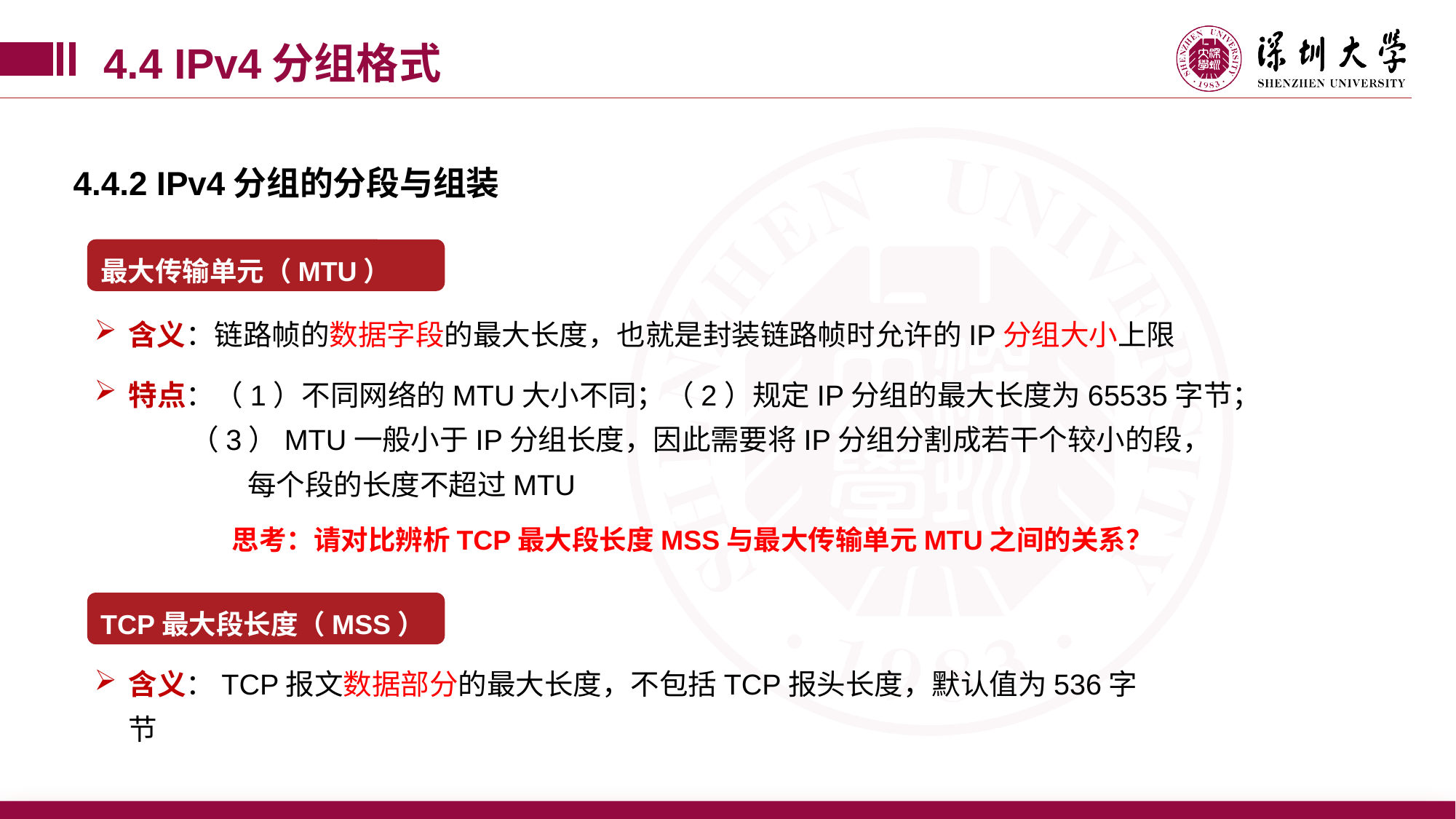

4.4 IPv4分组格式

4.4.2 IPv4分组的分段与组装
最大传输单元（MTU）
含义：链路帧的数据字段的最大长度，也就是封装链路帧时允许的IP分组大小上限
特点：（1）不同网络的MTU大小不同；（2）规定IP分组的最大长度为65535字节；
              （3）MTU一般小于IP分组长度，因此需要将IP分组分割成若干个较小的段，
                       每个段的长度不超过MTU
思考：请对比辨析TCP最大段长度MSS与最大传输单元MTU之间的关系？
TCP最大段长度（MSS）
含义：TCP报文数据部分的最大长度，不包括TCP报头长度，默认值为536字节